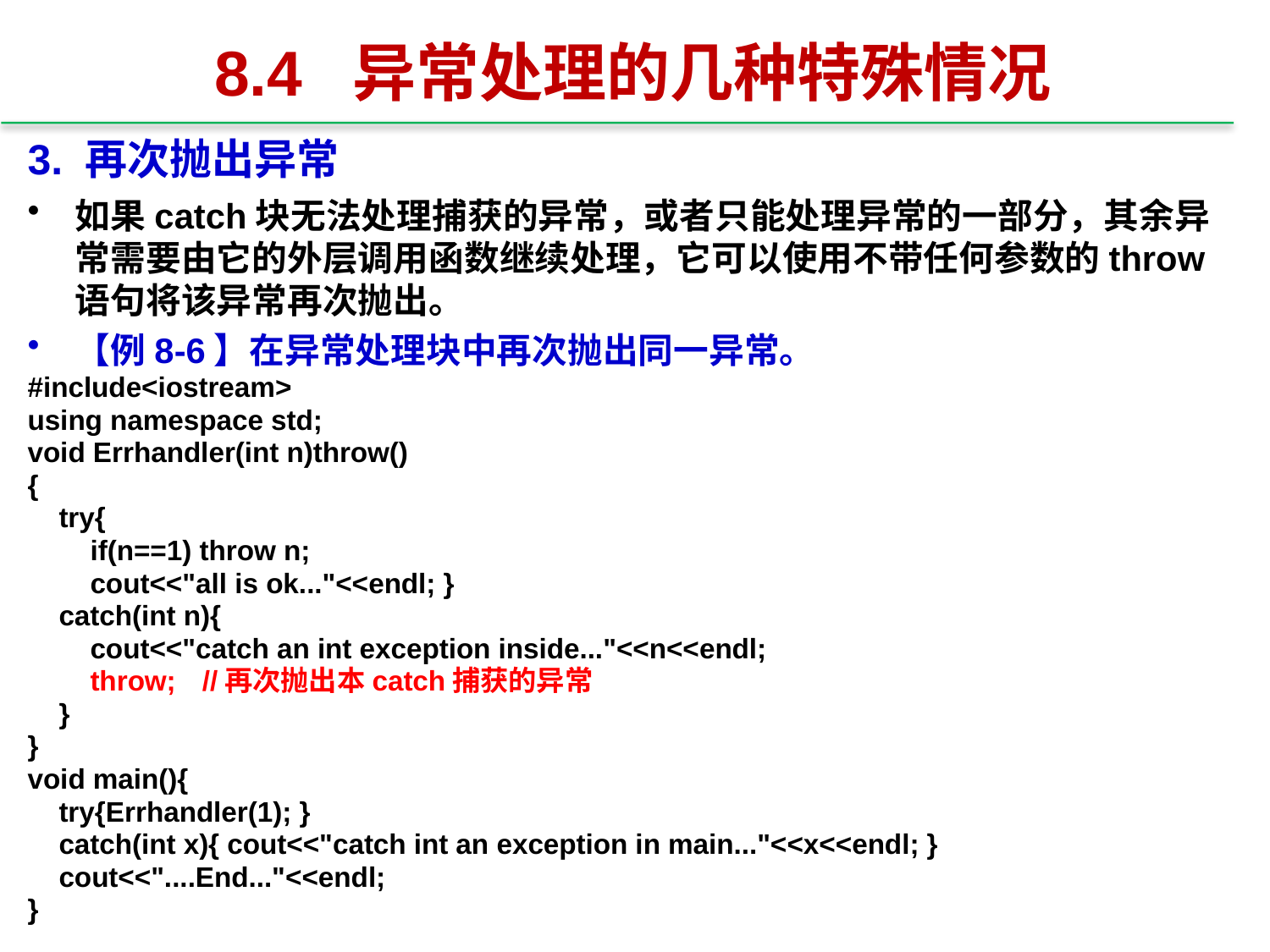

# 8.4  异常处理的几种特殊情况
3. 再次抛出异常
如果catch块无法处理捕获的异常，或者只能处理异常的一部分，其余异常需要由它的外层调用函数继续处理，它可以使用不带任何参数的throw语句将该异常再次抛出。
【例8-6】在异常处理块中再次抛出同一异常。
#include<iostream>
using namespace std;
void Errhandler(int n)throw()
{
    try{
        if(n==1) throw n;
        cout<<"all is ok..."<<endl; }
    catch(int n){
        cout<<"catch an int exception inside..."<<n<<endl;
        throw;  	//再次抛出本catch捕获的异常
    }
}
void main(){
    try{Errhandler(1); }
    catch(int x){ cout<<"catch int an exception in main..."<<x<<endl; }
    cout<<"....End..."<<endl;
}